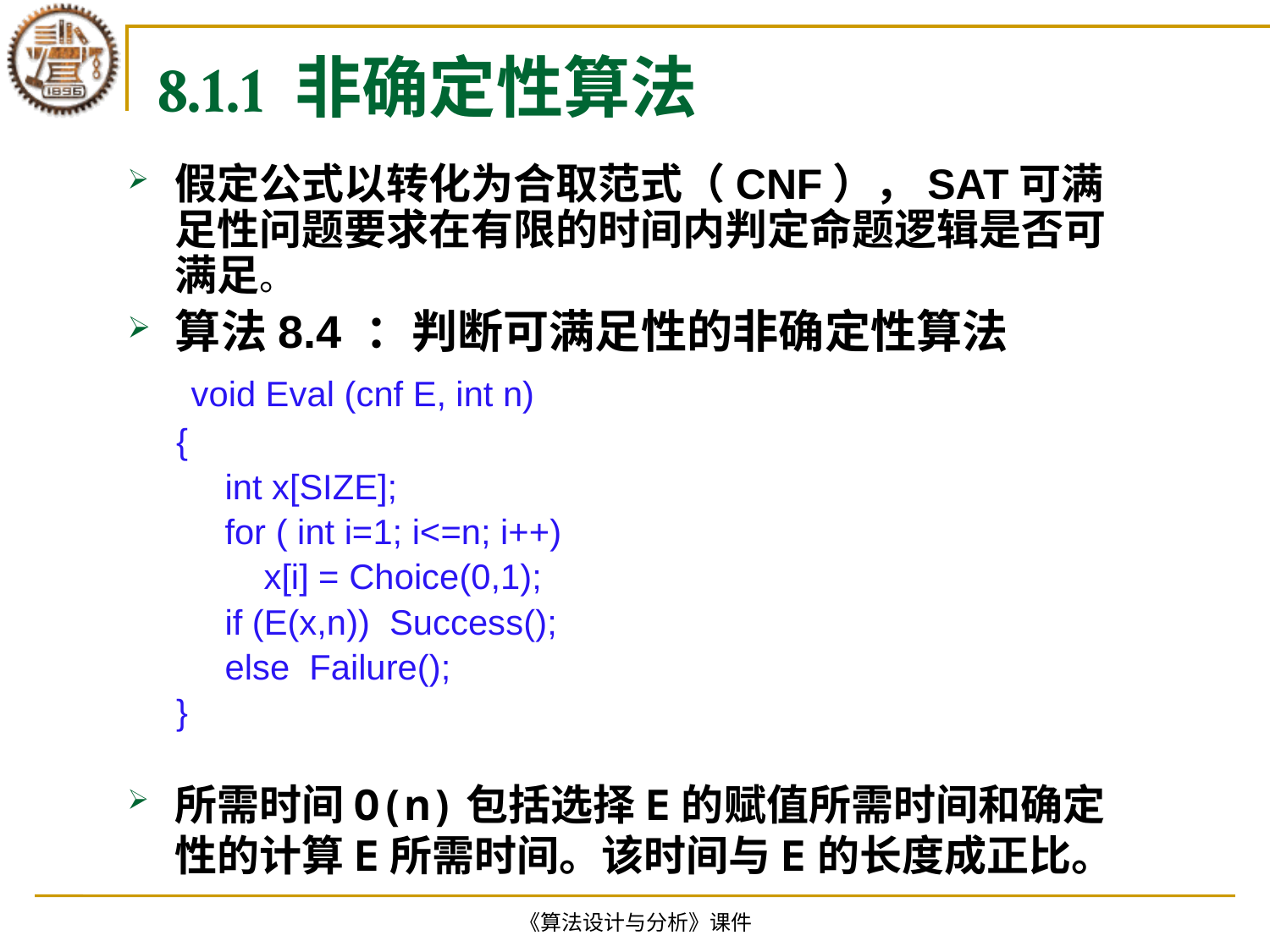

# 8.1.1 非确定性算法
假定公式以转化为合取范式（CNF），SAT可满足性问题要求在有限的时间内判定命题逻辑是否可满足。
算法8.4 ：判断可满足性的非确定性算法
     void Eval (cnf E, int n)
     {
          int x[SIZE];
          for ( int i=1; i<=n; i++)
              x[i] = Choice(0,1);
          if (E(x,n))  Success();
          else  Failure();
     }

所需时间O(n)包括选择E的赋值所需时间和确定性的计算E所需时间。该时间与E的长度成正比。

《算法设计与分析》课件
18